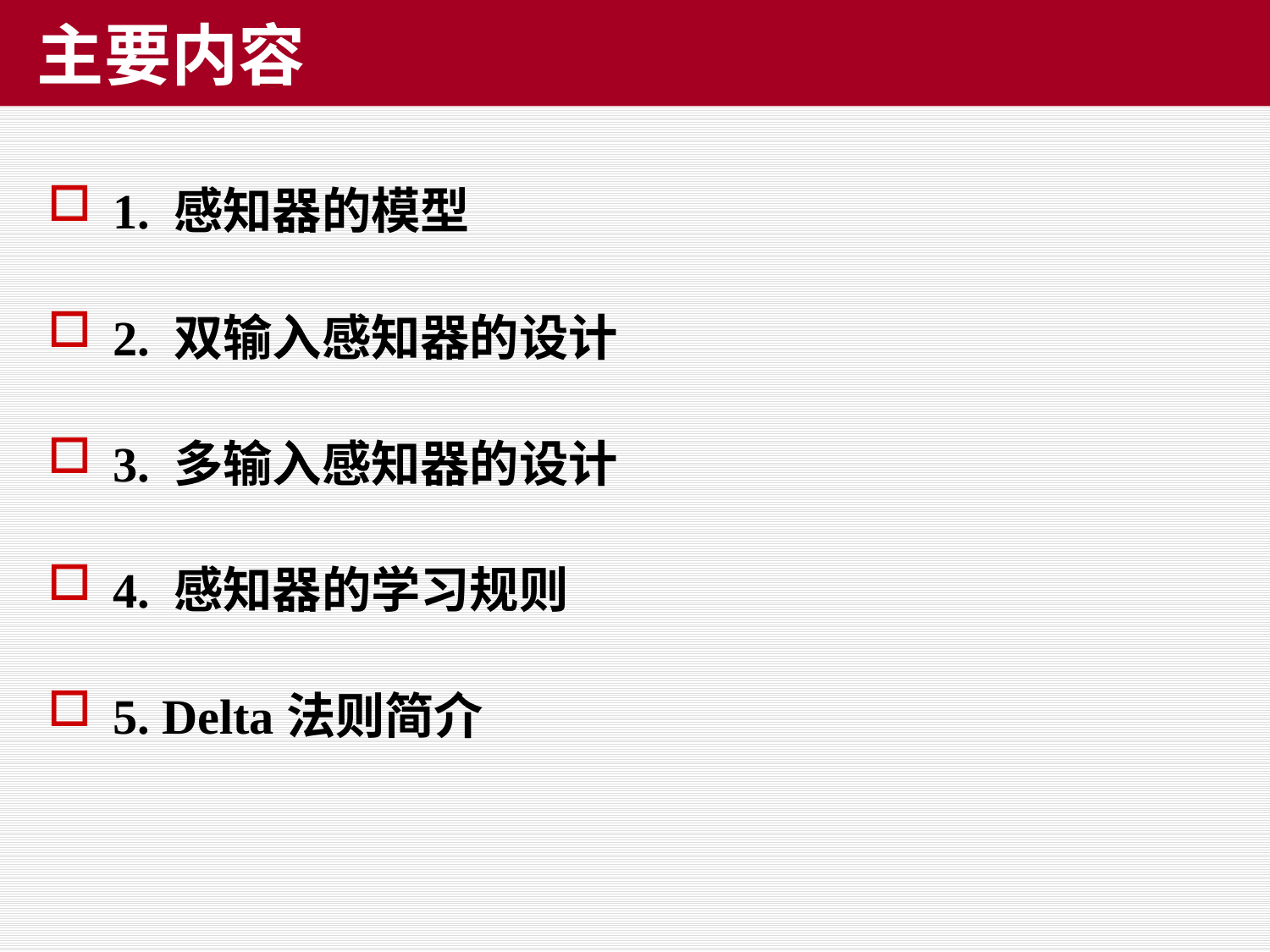

# 主要内容
1. 感知器的模型
2. 双输入感知器的设计
3. 多输入感知器的设计
4. 感知器的学习规则
5. Delta法则简介